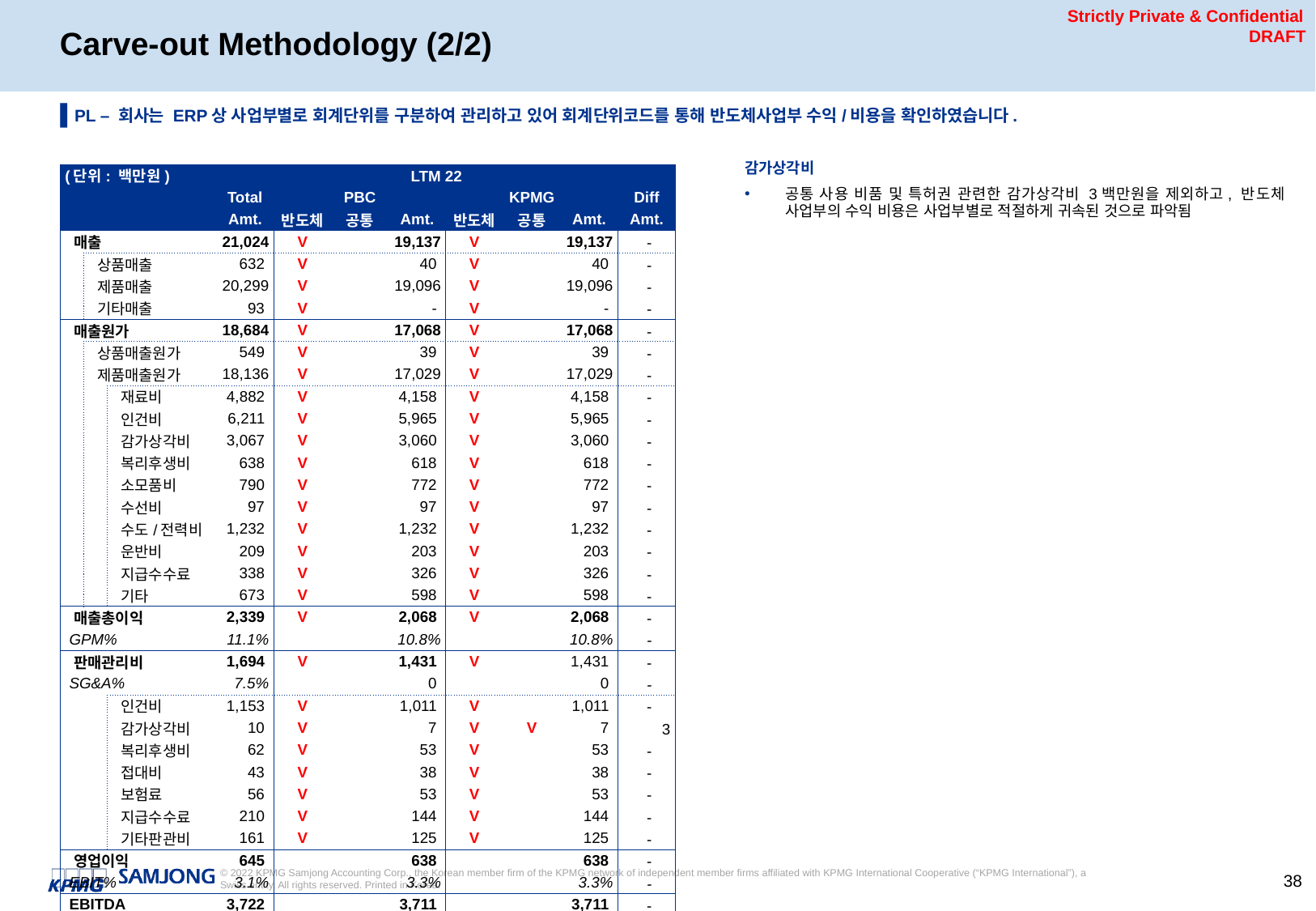

# Carve-out Methodology (2/2)
▌PL – 회사는 ERP상 사업부별로 회계단위를 구분하여 관리하고 있어 회계단위코드를 통해 반도체사업부 수익/비용을 확인하였습니다.

감가상각비
공통 사용 비품 및 특허권 관련한 감가상각비 3백만원을 제외하고, 반도체 사업부의 수익 비용은 사업부별로 적절하게 귀속된 것으로 파악됨
| (단위: 백만원) |  |  | LTM 22 |  |  |  |  |  |  |  |
| --- | --- | --- | --- | --- | --- | --- | --- | --- | --- | --- |
|  |  |  | Total |  | PBC |  |  | KPMG |  | Diff |
|  |  |  | Amt. | 반도체 | 공통 | Amt. | 반도체 | 공통 | Amt. | Amt. |
| 매출 |  |  | 21,024 | V |  | 19,137 | V |  | 19,137 | - |
|  | 상품매출 |  | 632 | V |  | 40 | V |  | 40 | - |
|  | 제품매출 |  | 20,299 | V |  | 19,096 | V |  | 19,096 | - |
|  | 기타매출 |  | 93 | V |  | - | V |  | - | - |
| 매출원가 |  |  | 18,684 | V |  | 17,068 | V |  | 17,068 | - |
|  | 상품매출원가 |  | 549 | V |  | 39 | V |  | 39 | - |
|  | 제품매출원가 |  | 18,136 | V |  | 17,029 | V |  | 17,029 | - |
|  |  | 재료비 | 4,882 | V |  | 4,158 | V |  | 4,158 | - |
|  |  | 인건비 | 6,211 | V |  | 5,965 | V |  | 5,965 | - |
|  |  | 감가상각비 | 3,067 | V |  | 3,060 | V |  | 3,060 | - |
|  |  | 복리후생비 | 638 | V |  | 618 | V |  | 618 | - |
|  |  | 소모품비 | 790 | V |  | 772 | V |  | 772 | - |
|  |  | 수선비 | 97 | V |  | 97 | V |  | 97 | - |
|  |  | 수도/전력비 | 1,232 | V |  | 1,232 | V |  | 1,232 | - |
|  |  | 운반비 | 209 | V |  | 203 | V |  | 203 | - |
|  |  | 지급수수료 | 338 | V |  | 326 | V |  | 326 | - |
|  |  | 기타 | 673 | V |  | 598 | V |  | 598 | - |
| 매출총이익 |  |  | 2,339 | V |  | 2,068 | V |  | 2,068 | - |
| GPM% |  |  | 11.1% |  |  | 10.8% |  |  | 10.8% | - |
| 판매관리비 |  |  | 1,694 | V |  | 1,431 | V |  | 1,431 | - |
| SG&A% |  |  | 7.5% |  |  | 0 |  |  | 0 | - |
|  |  | 인건비 | 1,153 | V |  | 1,011 | V |  | 1,011 | - |
|  |  | 감가상각비 | 10 | V |  | 7 | V | V | 7 | 3 |
|  |  | 복리후생비 | 62 | V |  | 53 | V |  | 53 | - |
|  |  | 접대비 | 43 | V |  | 38 | V |  | 38 | - |
|  |  | 보험료 | 56 | V |  | 53 | V |  | 53 | - |
|  |  | 지급수수료 | 210 | V |  | 144 | V |  | 144 | - |
|  |  | 기타판관비 | 161 | V |  | 125 | V |  | 125 | - |
| 영업이익 |  |  | 645 |  |  | 638 |  |  | 638 | - |
| EBIT% |  |  | 3.1% |  |  | 3.3% |  |  | 3.3% | - |
| EBITDA |  |  | 3,722 |  |  | 3,711 |  |  | 3,711 | - |
| EBITDA% |  |  | 17.7% |  |  | 19.4% |  |  | 19.4% | - |